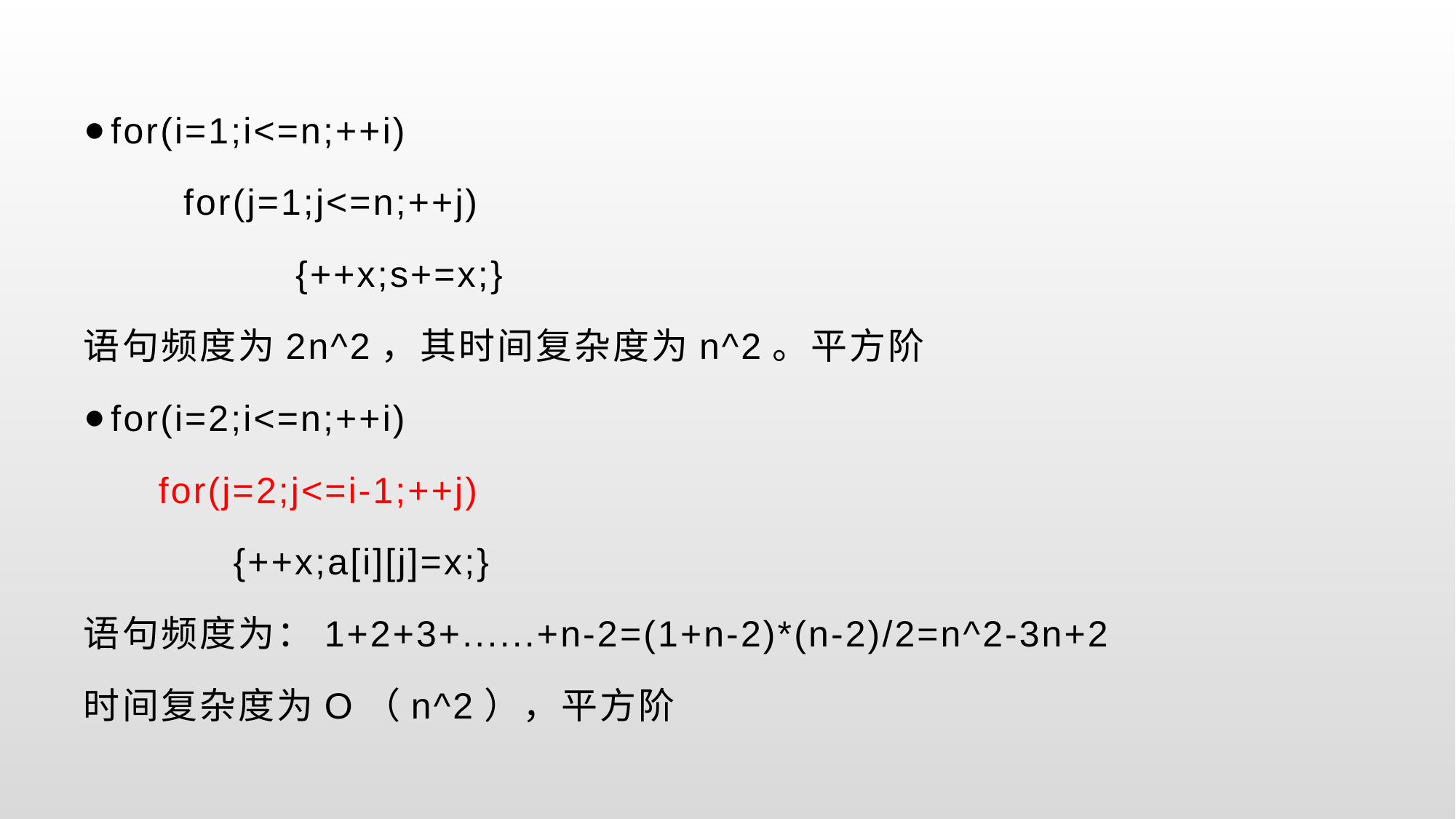

for(i=1;i<=n;++i)
        for(j=1;j<=n;++j)
                 {++x;s+=x;}
语句频度为2n^2，其时间复杂度为n^2。平方阶
for(i=2;i<=n;++i)
      for(j=2;j<=i-1;++j)
            {++x;a[i][j]=x;}
语句频度为：1+2+3+......+n-2=(1+n-2)*(n-2)/2=n^2-3n+2
时间复杂度为O（n^2），平方阶